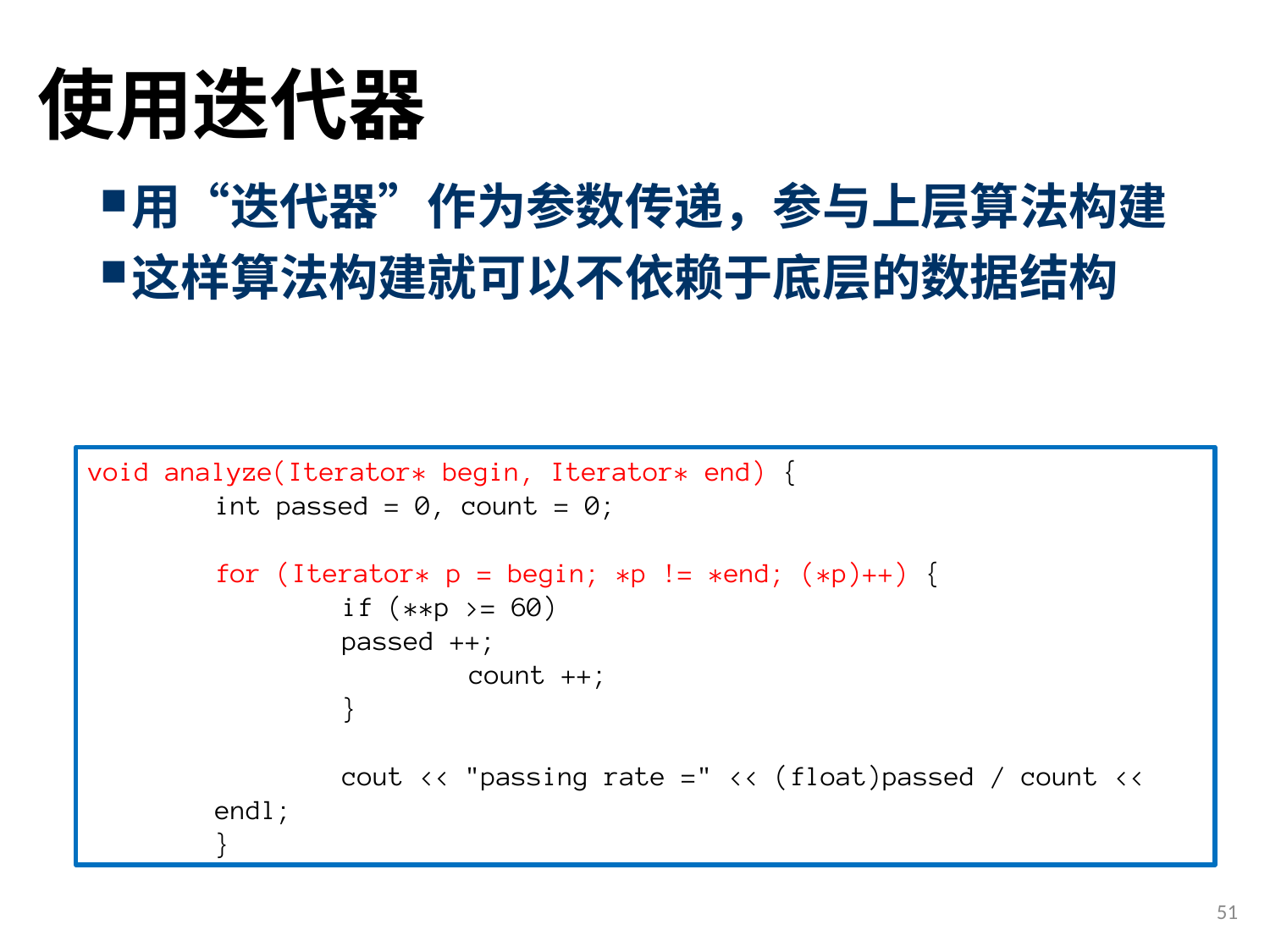

# 使用迭代器
用“迭代器”作为参数传递，参与上层算法构建
这样算法构建就可以不依赖于底层的数据结构
void analyze(Iterator* begin, Iterator* end) {
	int passed = 0, count = 0;

	for (Iterator* p = begin; *p != *end; (*p)++) {
		if (**p >= 60)
	passed ++;
		count ++;
	}

	cout << "passing rate =" << (float)passed / count << endl;
}
51